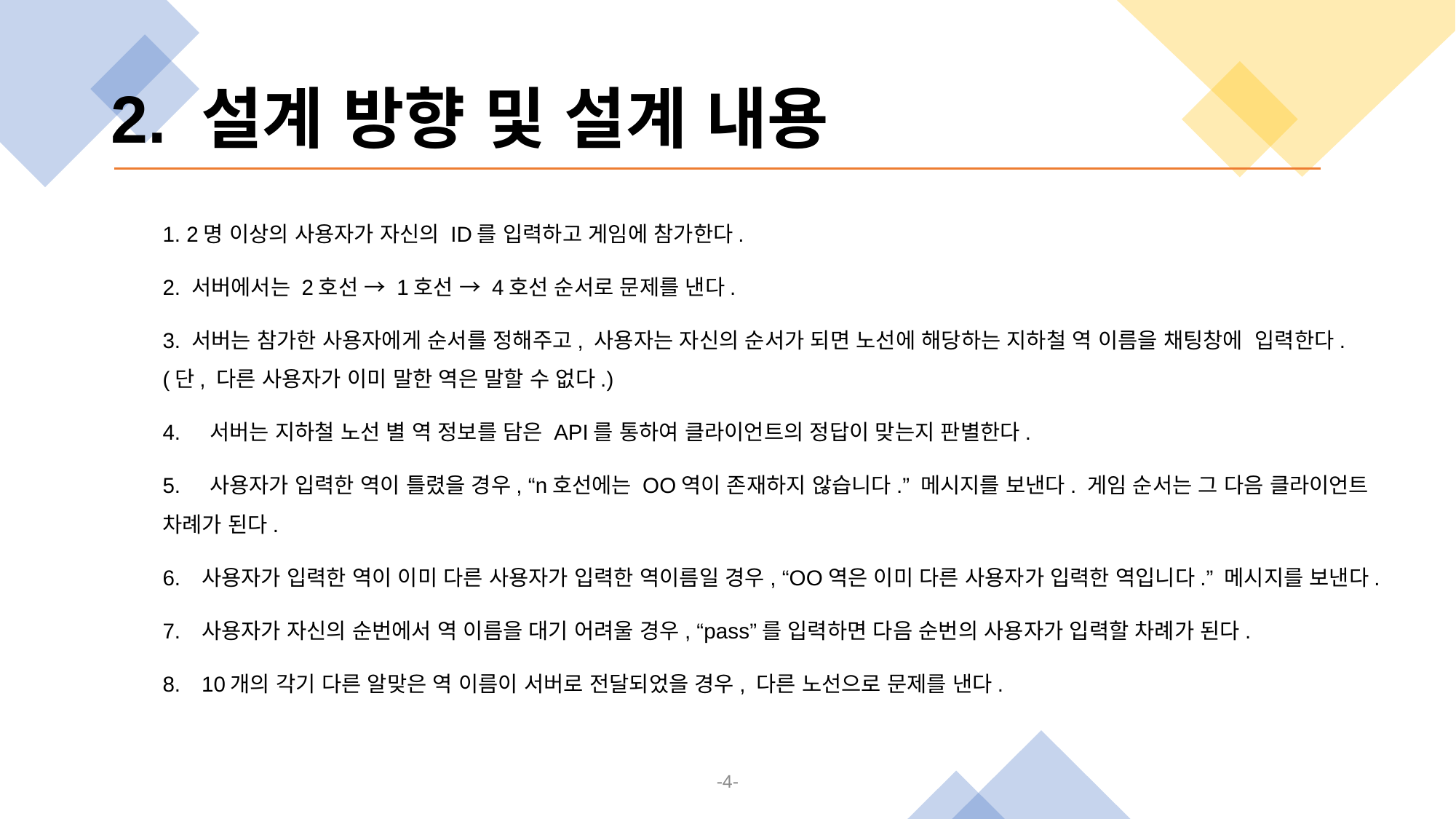

# 2. 설계 방향 및 설계 내용

1. 2명 이상의 사용자가 자신의 ID를 입력하고 게임에 참가한다.
2. 서버에서는 2호선 → 1호선 → 4호선 순서로 문제를 낸다.
3. 서버는 참가한 사용자에게 순서를 정해주고, 사용자는 자신의 순서가 되면 노선에 해당하는 지하철 역 이름을 채팅창에  입력한다.  (단, 다른 사용자가 이미 말한 역은 말할 수 없다.)
4.    서버는 지하철 노선 별 역 정보를 담은 API를 통하여 클라이언트의 정답이 맞는지 판별한다.
5.    사용자가 입력한 역이 틀렸을 경우, “n호선에는 OO역이 존재하지 않습니다.” 메시지를 보낸다. 게임 순서는 그 다음 클라이언트 차례가 된다.
사용자가 입력한 역이 이미 다른 사용자가 입력한 역이름일 경우, “OO역은 이미 다른 사용자가 입력한 역입니다.” 메시지를 보낸다.
사용자가 자신의 순번에서 역 이름을 대기 어려울 경우, “pass”를 입력하면 다음 순번의 사용자가 입력할 차례가 된다.
10개의 각기 다른 알맞은 역 이름이 서버로 전달되었을 경우, 다른 노선으로 문제를 낸다.

-4-